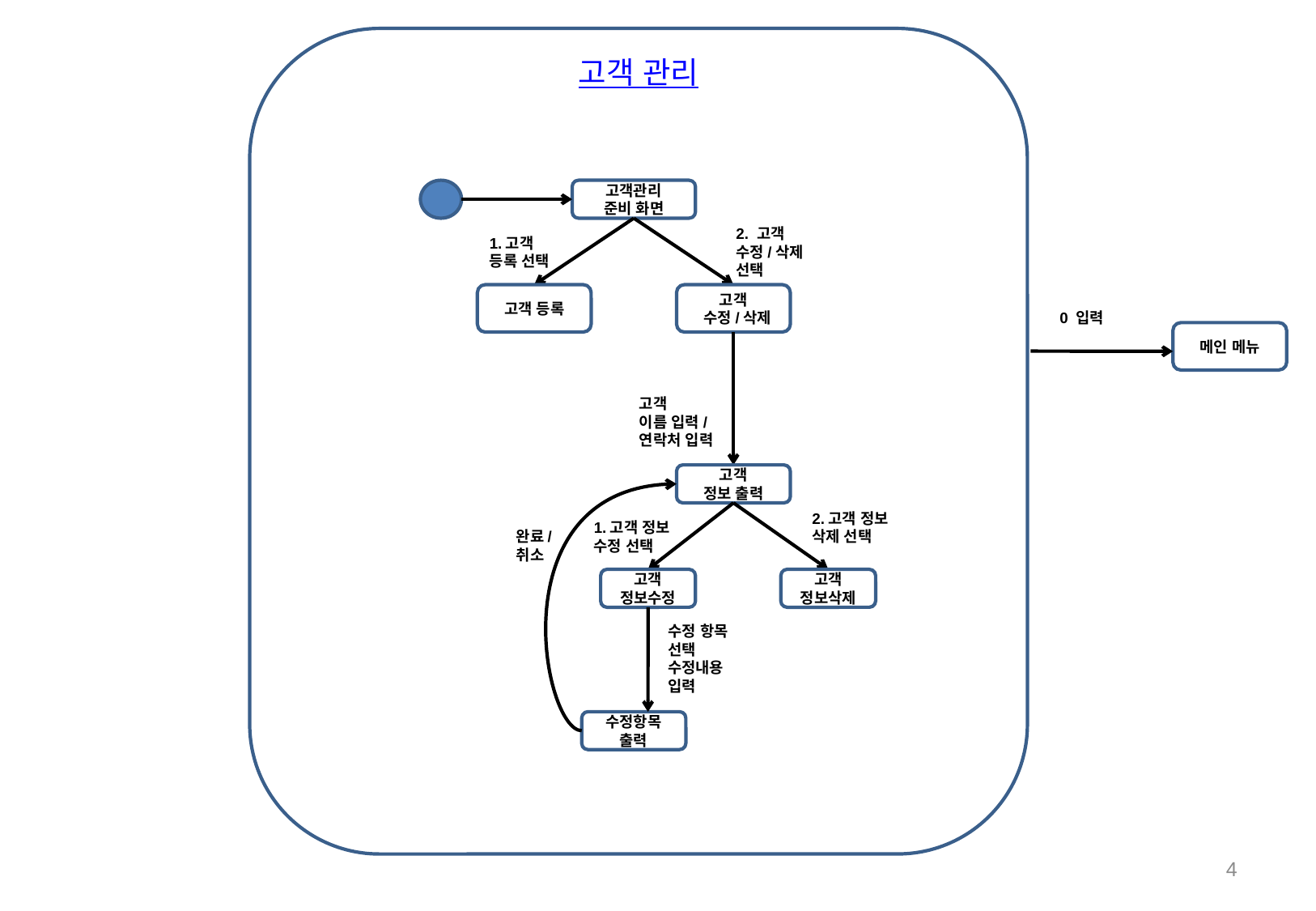

고객 관리

고객관리
준비 화면
2. 고객
수정/삭제 선택
1.고객
등록 선택
고객 등록
고객
 수정/삭제
0 입력
메인 메뉴
고객
이름 입력/
연락처 입력
고객
정보 출력
2.고객 정보
삭제 선택
1.고객 정보
수정 선택
완료/
취소
고객
정보수정
고객
정보삭제
수정 항목
선택
수정내용
입력

수정항목 출력
4